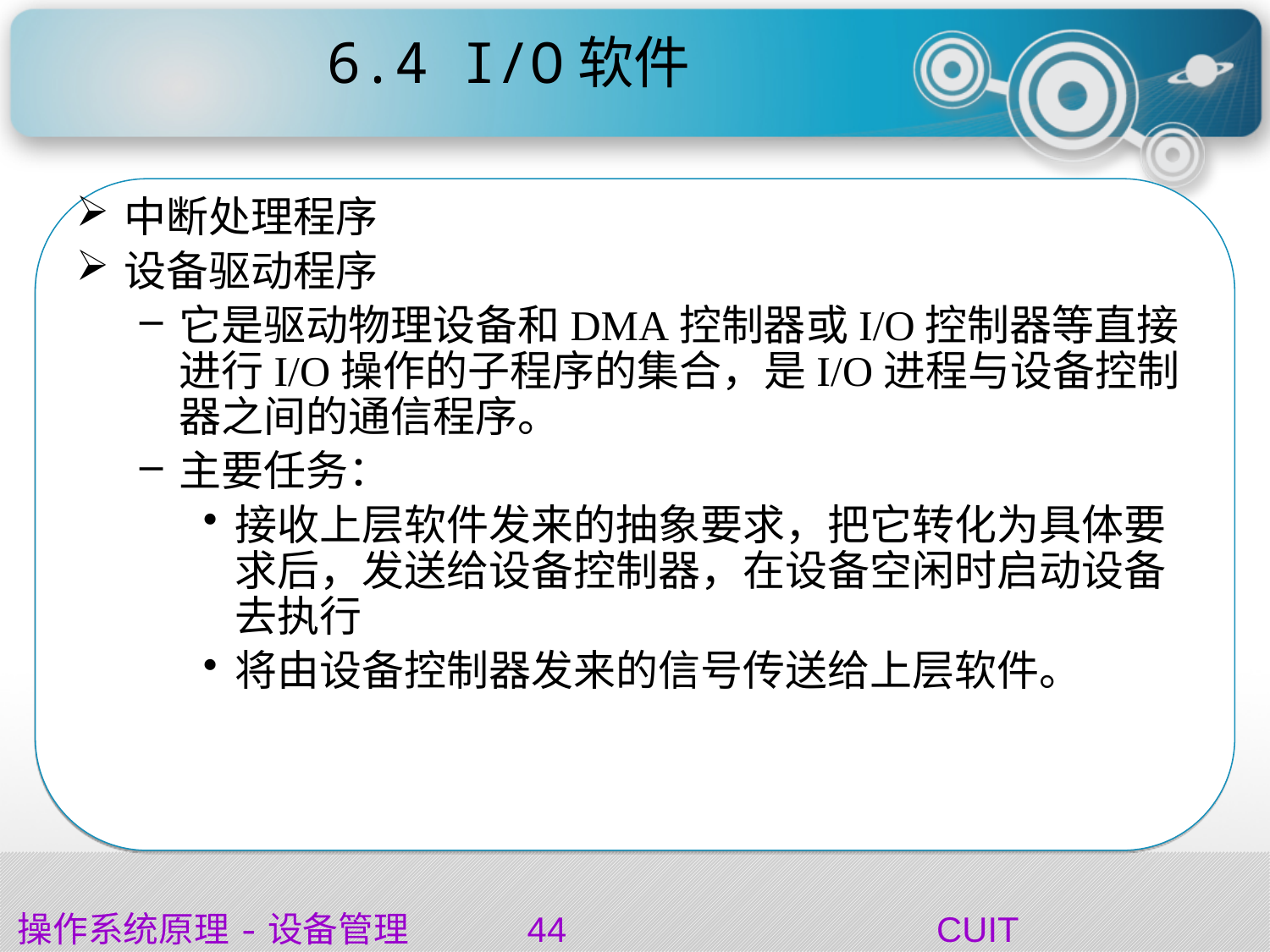

# 6.4 I/O软件
中断处理程序
设备驱动程序
它是驱动物理设备和DMA控制器或I/O控制器等直接进行I/O操作的子程序的集合，是I/O进程与设备控制器之间的通信程序。
主要任务：
接收上层软件发来的抽象要求，把它转化为具体要求后，发送给设备控制器，在设备空闲时启动设备去执行
将由设备控制器发来的信号传送给上层软件。